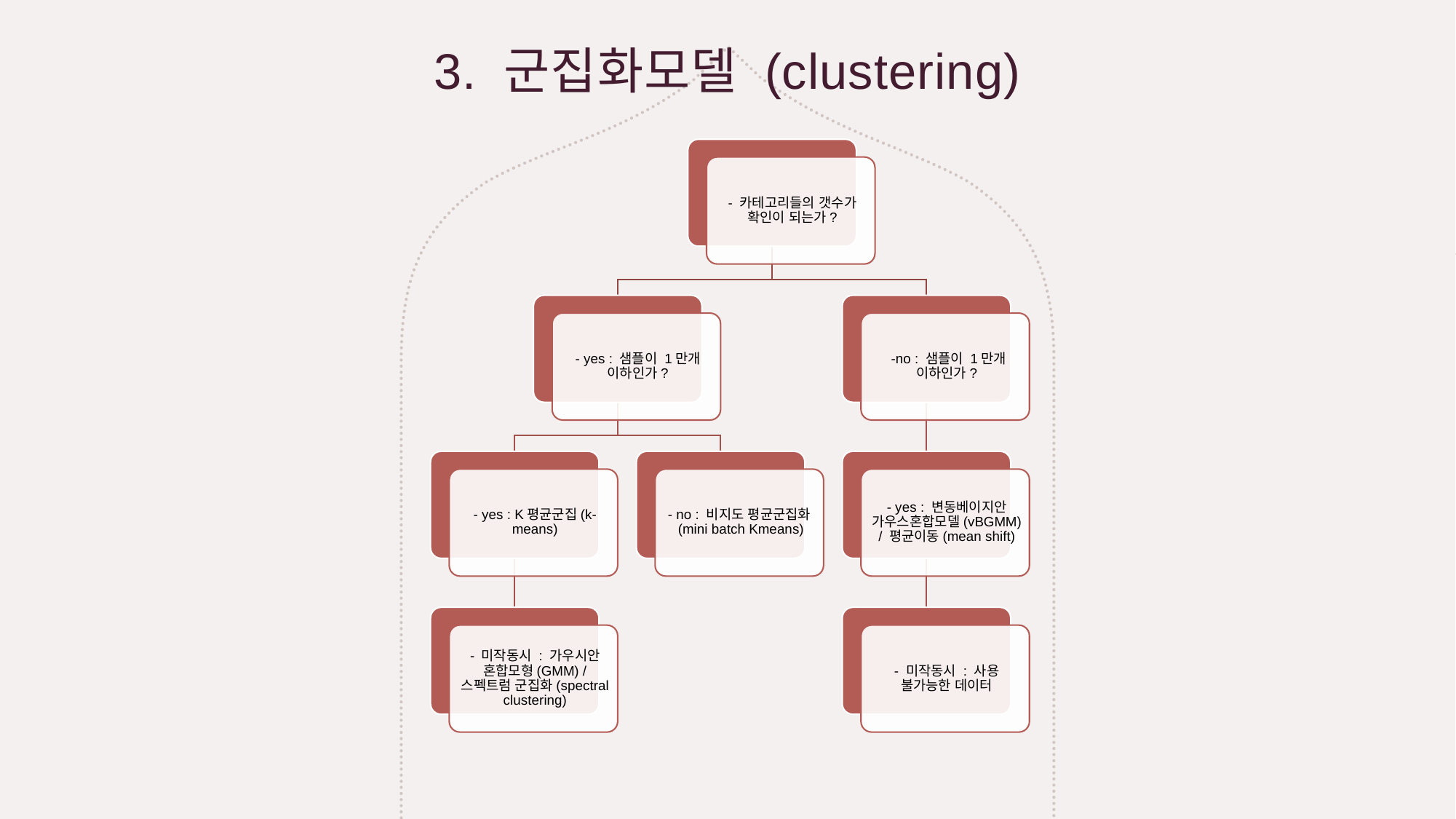

# 3. 군집화모델 (clustering)

- 카테고리들의 갯수가 확인이 되는가?
- yes : 샘플이 1만개 이하인가?
- yes : K평균군집(k-means)
- 미작동시 : 가우시안 혼합모형(GMM) / 스펙트럼 군집화(spectral clustering)
- no : 비지도 평균군집화(mini batch Kmeans)
 -no : 샘플이 1만개 이하인가?
- yes : 변동베이지안 가우스혼합모델(vBGMM) / 평균이동(mean shift)
- 미작동시 : 사용 불가능한 데이터